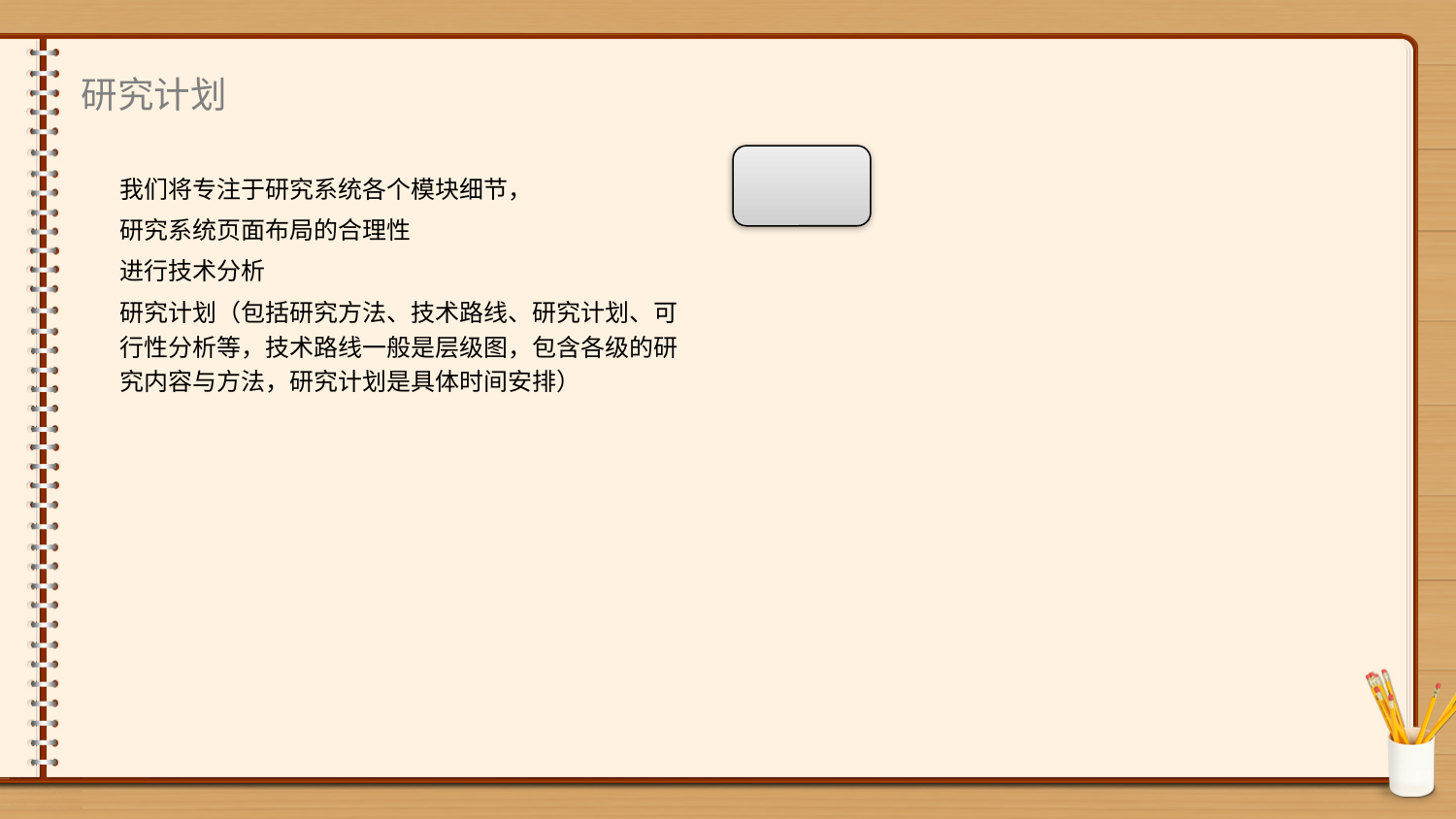

研究计划

我们将专注于研究系统各个模块细节，
研究系统页面布局的合理性
进行技术分析
研究计划（包括研究方法、技术路线、研究计划、可行性分析等，技术路线一般是层级图，包含各级的研究内容与方法，研究计划是具体时间安排）